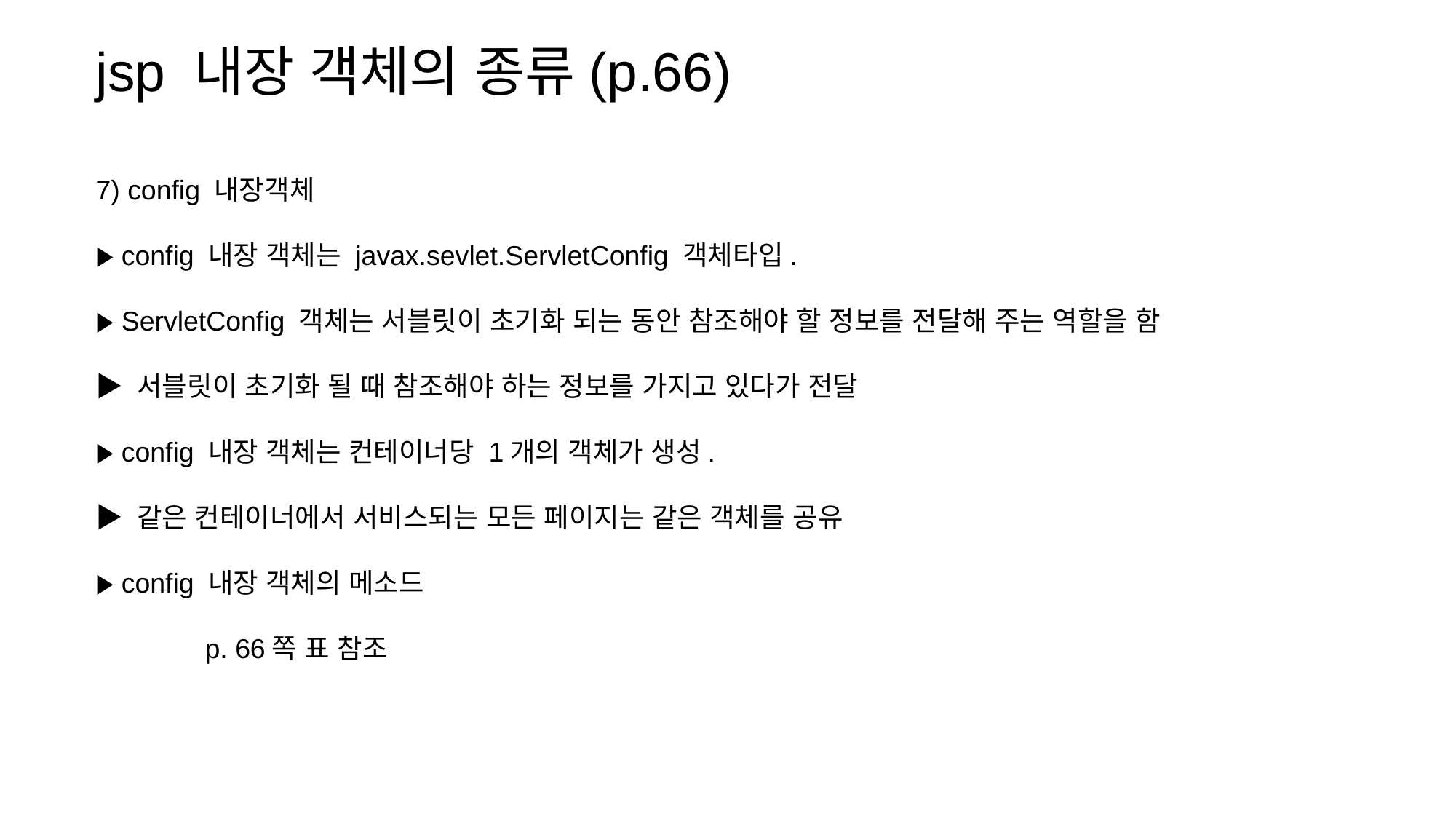

jsp 내장 객체의 종류(p.66)
7) config 내장객체
▶ config 내장 객체는 javax.sevlet.ServletConfig 객체타입.
▶ ServletConfig 객체는 서블릿이 초기화 되는 동안 참조해야 할 정보를 전달해 주는 역할을 함
▶ 서블릿이 초기화 될 때 참조해야 하는 정보를 가지고 있다가 전달
▶ config 내장 객체는 컨테이너당 1개의 객체가 생성.
▶ 같은 컨테이너에서 서비스되는 모든 페이지는 같은 객체를 공유
▶ config 내장 객체의 메소드
 	p. 66쪽 표 참조